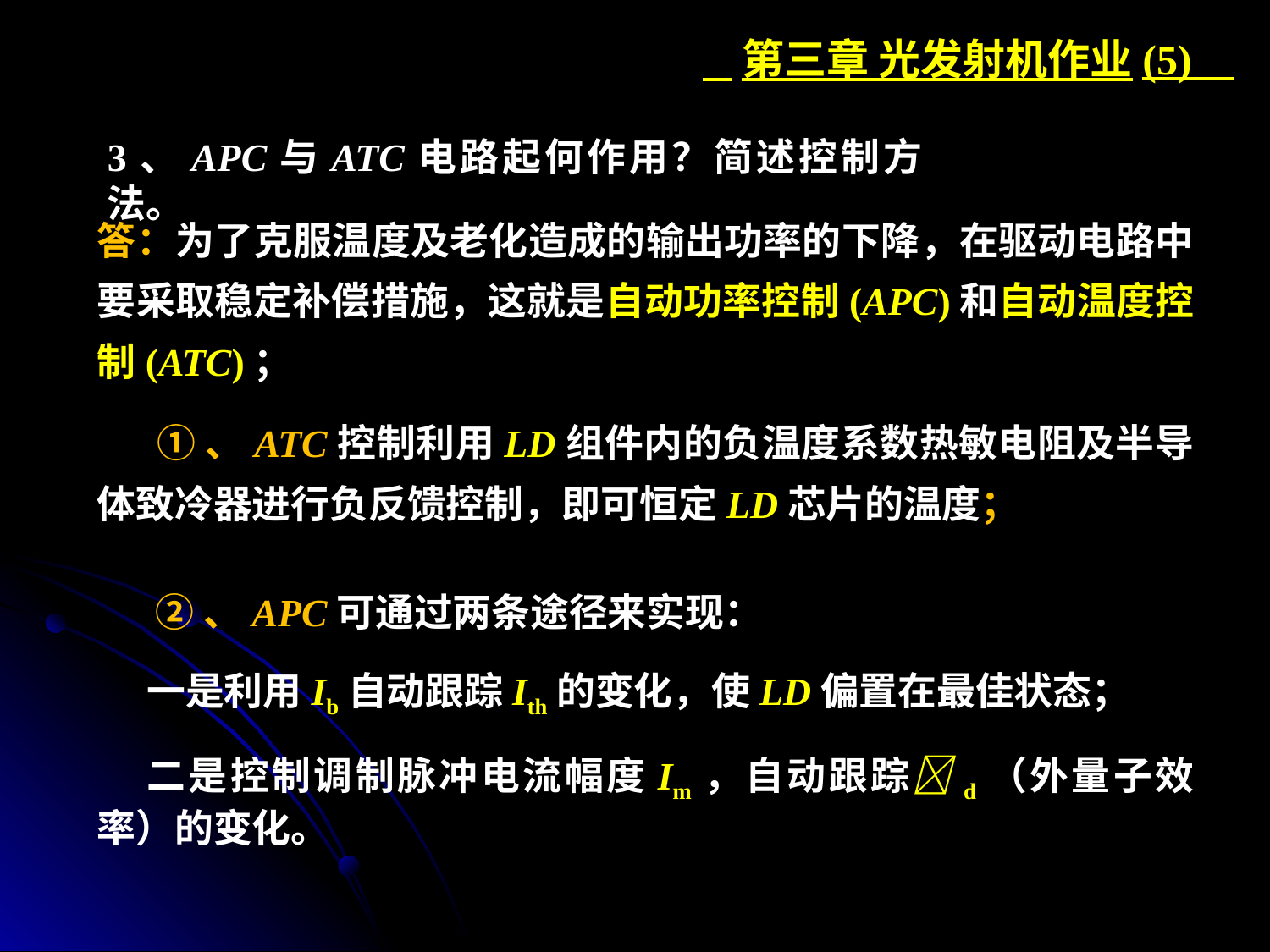

第三章 光发射机作业(5)
3、APC与ATC电路起何作用？简述控制方法。
答：为了克服温度及老化造成的输出功率的下降，在驱动电路中要采取稳定补偿措施，这就是自动功率控制(APC)和自动温度控制(ATC)；
 ①、ATC控制利用LD组件内的负温度系数热敏电阻及半导体致冷器进行负反馈控制，即可恒定LD芯片的温度；
 ②、APC可通过两条途径来实现：
一是利用Ib自动跟踪Ith的变化，使LD偏置在最佳状态；
二是控制调制脉冲电流幅度Im，自动跟踪ηd（外量子效率）的变化。
20